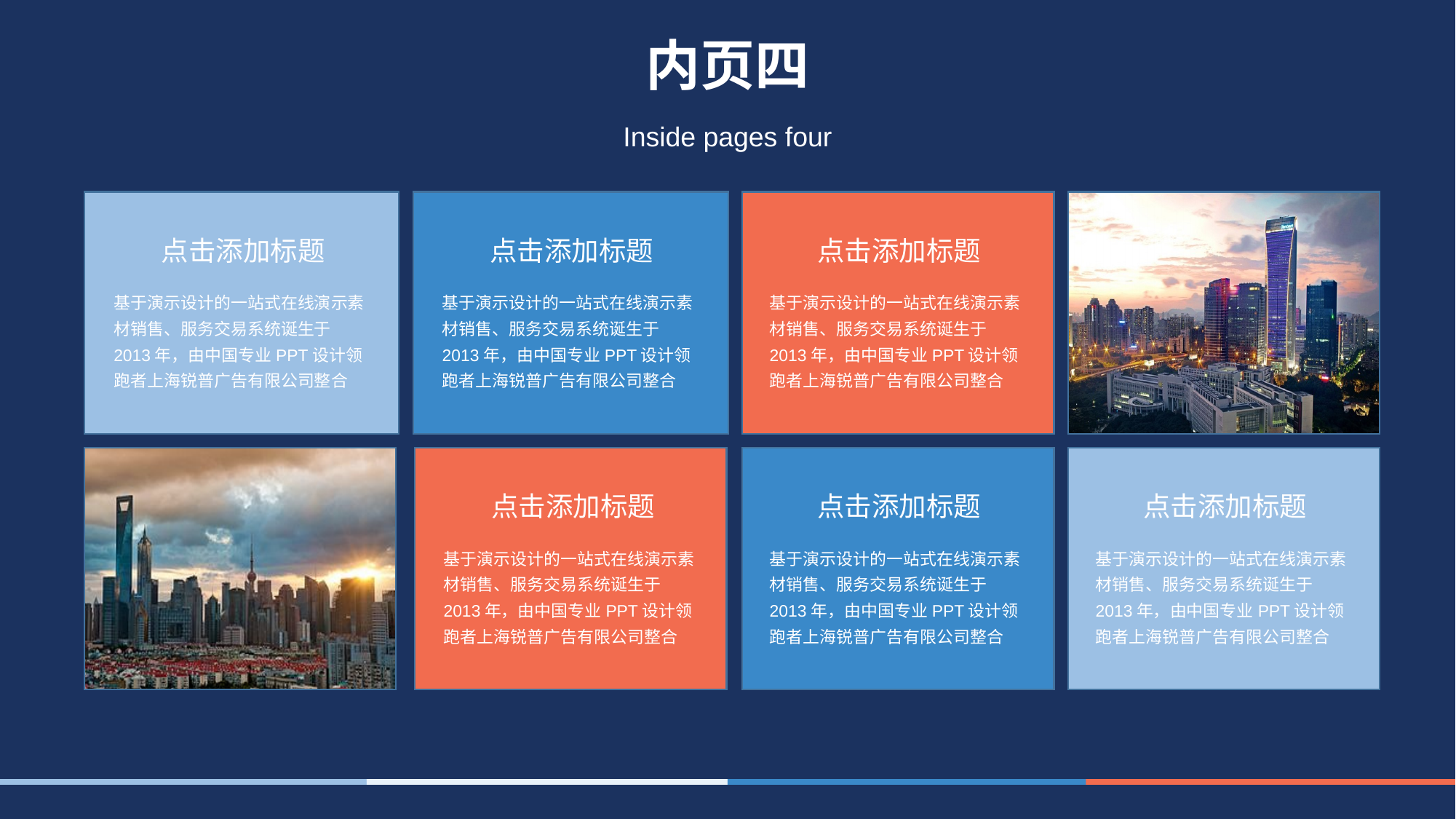

内页四
Inside pages four

点击添加标题
基于演示设计的一站式在线演示素材销售、服务交易系统诞生于2013年，由中国专业PPT设计领跑者上海锐普广告有限公司整合
点击添加标题
基于演示设计的一站式在线演示素材销售、服务交易系统诞生于2013年，由中国专业PPT设计领跑者上海锐普广告有限公司整合
点击添加标题
基于演示设计的一站式在线演示素材销售、服务交易系统诞生于2013年，由中国专业PPT设计领跑者上海锐普广告有限公司整合

点击添加标题
基于演示设计的一站式在线演示素材销售、服务交易系统诞生于2013年，由中国专业PPT设计领跑者上海锐普广告有限公司整合
点击添加标题
基于演示设计的一站式在线演示素材销售、服务交易系统诞生于2013年，由中国专业PPT设计领跑者上海锐普广告有限公司整合
点击添加标题
基于演示设计的一站式在线演示素材销售、服务交易系统诞生于2013年，由中国专业PPT设计领跑者上海锐普广告有限公司整合